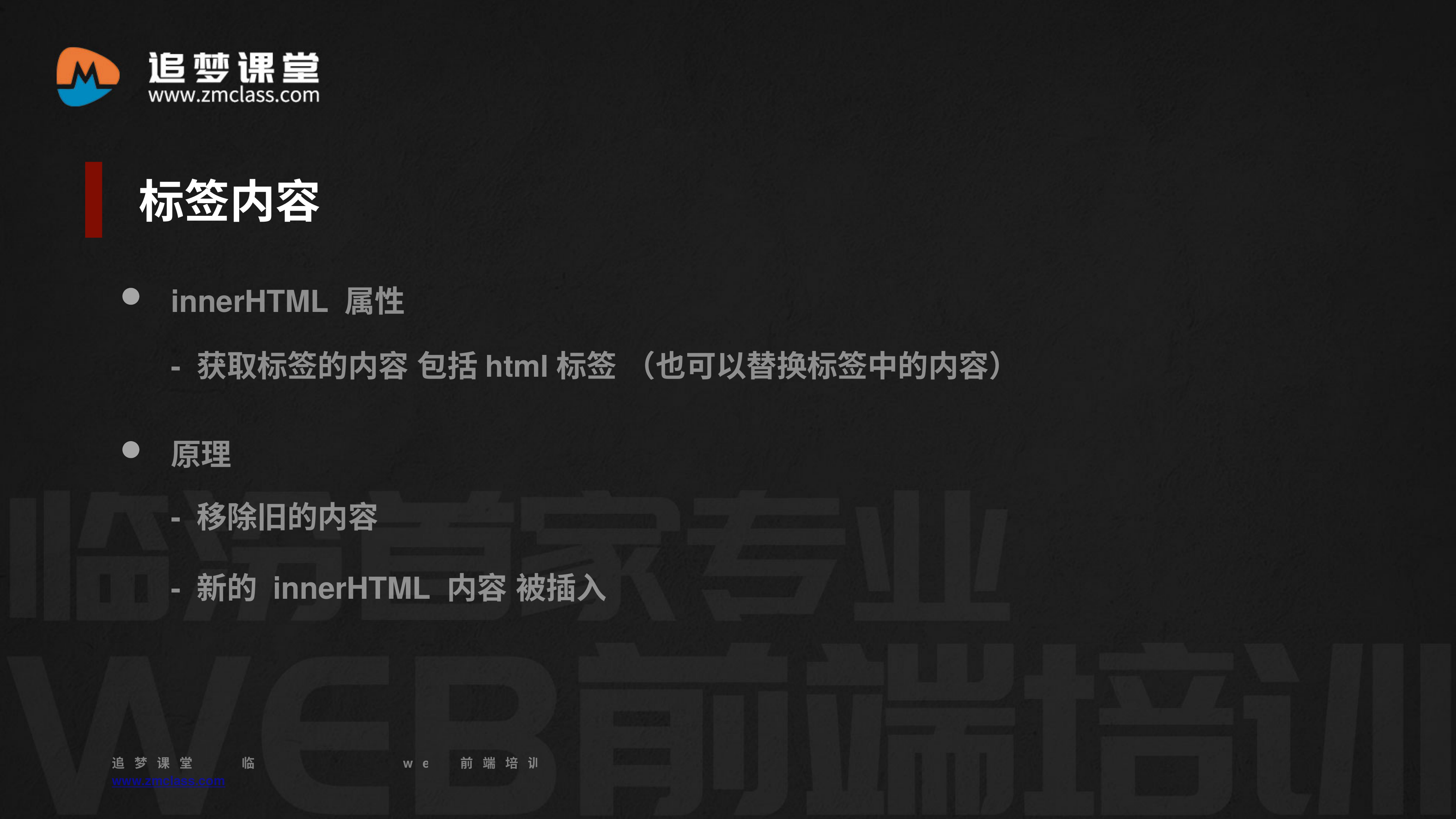

标签内容
innerHTML 属性

- 获取标签的内容 包括html标签 （也可以替换标签中的内容）
原理

- 移除旧的内容
- 新的 innerHTML 内容 被插入
追梦课堂   临汾首家专业的web前端培训机构                                                          www.zmclass.com
35